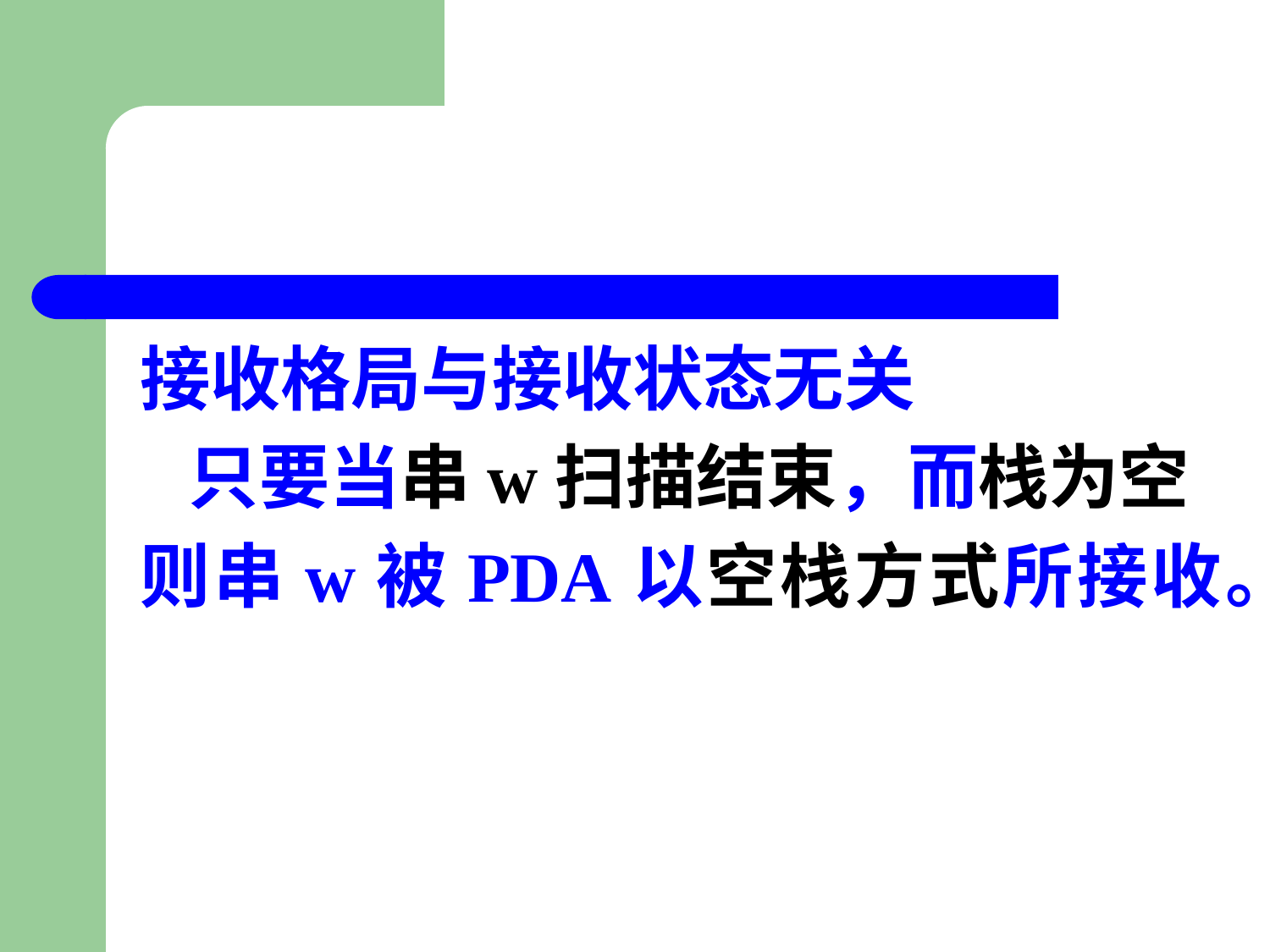

#
接收格局与接收状态无关
  只要当串w扫描结束，而栈为空
则串w被PDA以空栈方式所接收。